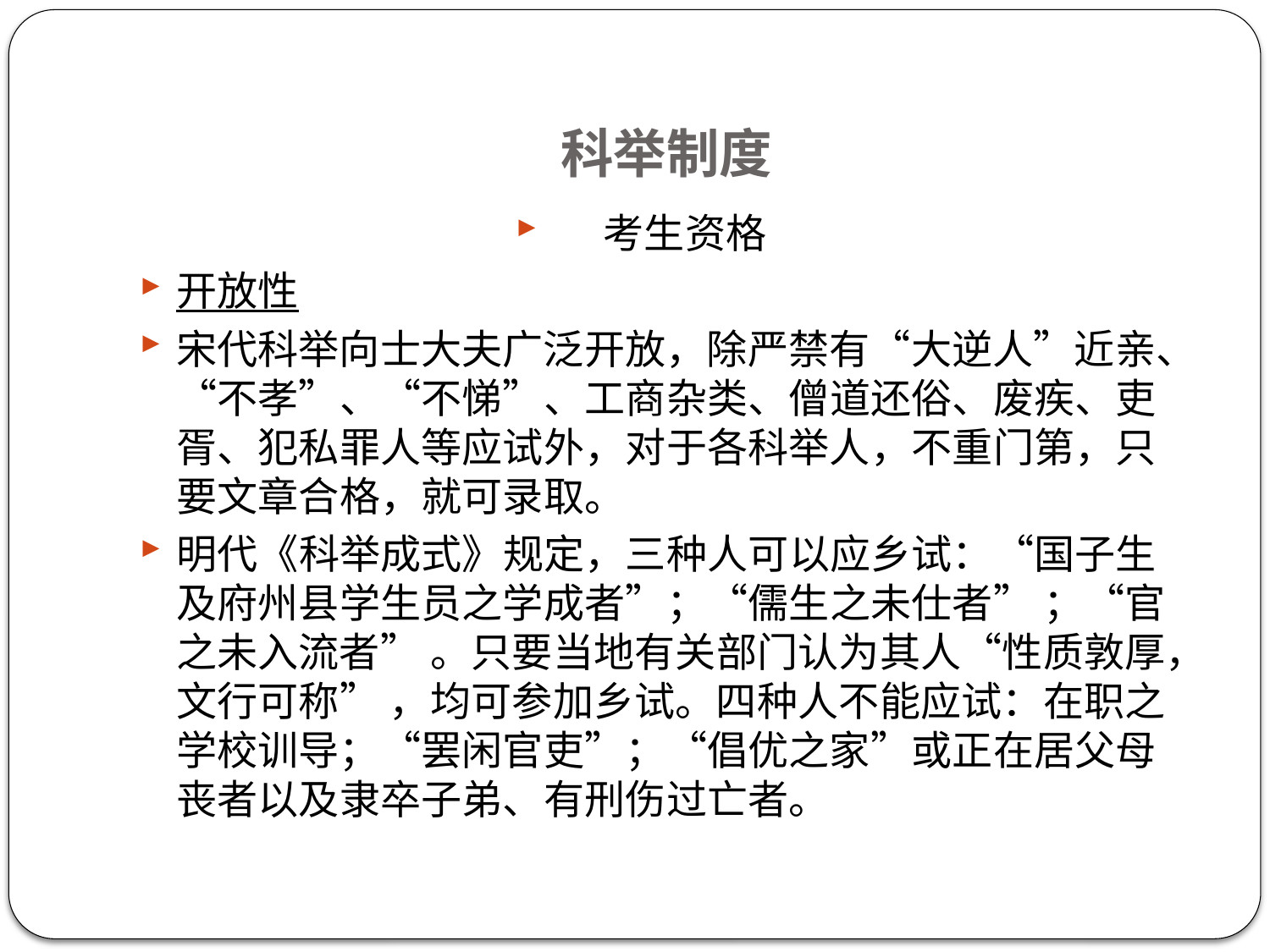

# 科举制度
考生资格
开放性
宋代科举向士大夫广泛开放，除严禁有“大逆人”近亲、“不孝”、“不悌”、工商杂类、僧道还俗、废疾、吏胥、犯私罪人等应试外，对于各科举人，不重门第，只要文章合格，就可录取。
明代《科举成式》规定，三种人可以应乡试：“国子生及府州县学生员之学成者”；“儒生之未仕者” ；“官之未入流者” 。只要当地有关部门认为其人“性质敦厚，文行可称” ，均可参加乡试。四种人不能应试：在职之学校训导；“罢闲官吏”；“倡优之家”或正在居父母丧者以及隶卒子弟、有刑伤过亡者。